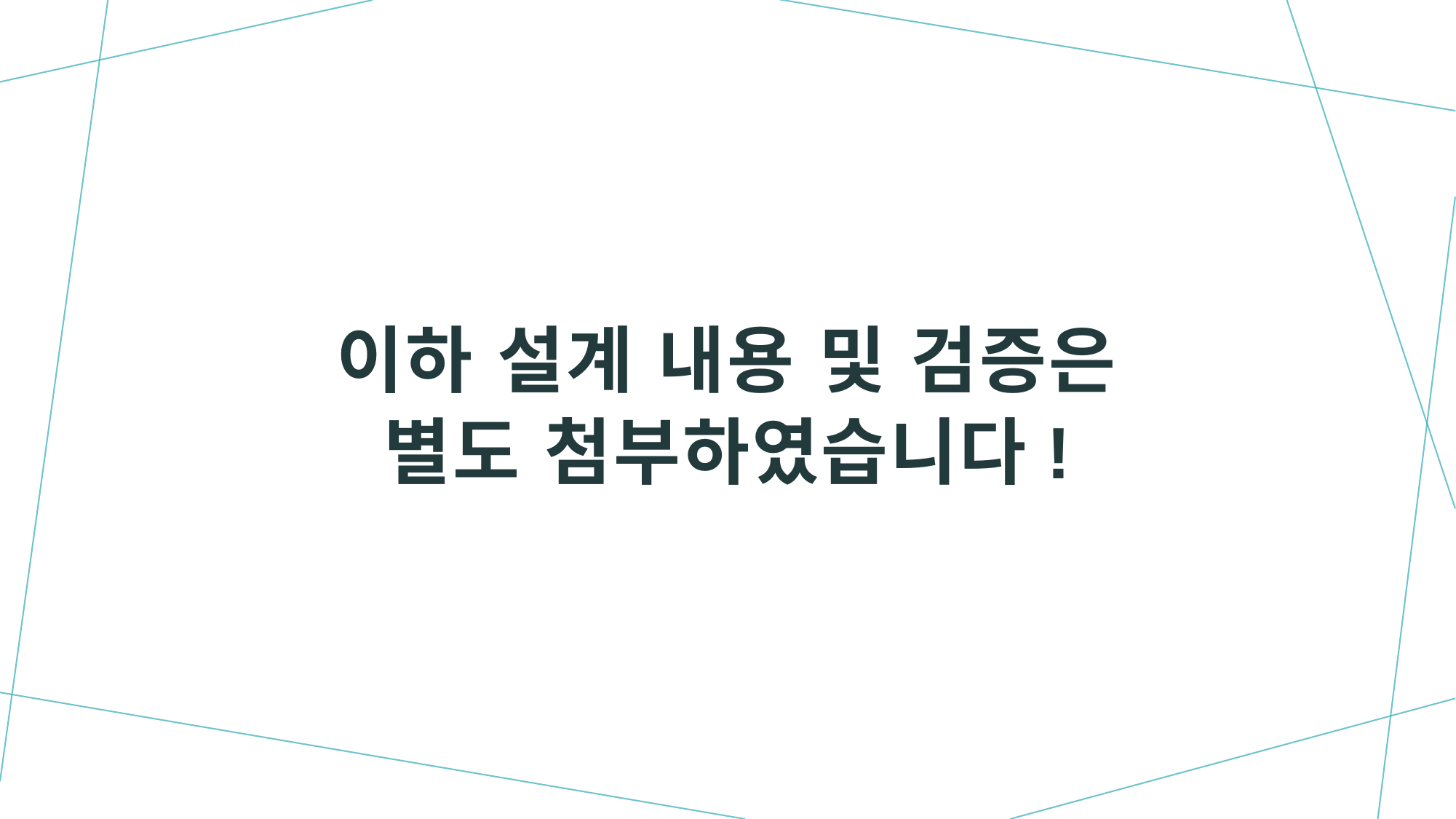

# 이하 설계 내용 및 검증은 별도 첨부하였습니다!